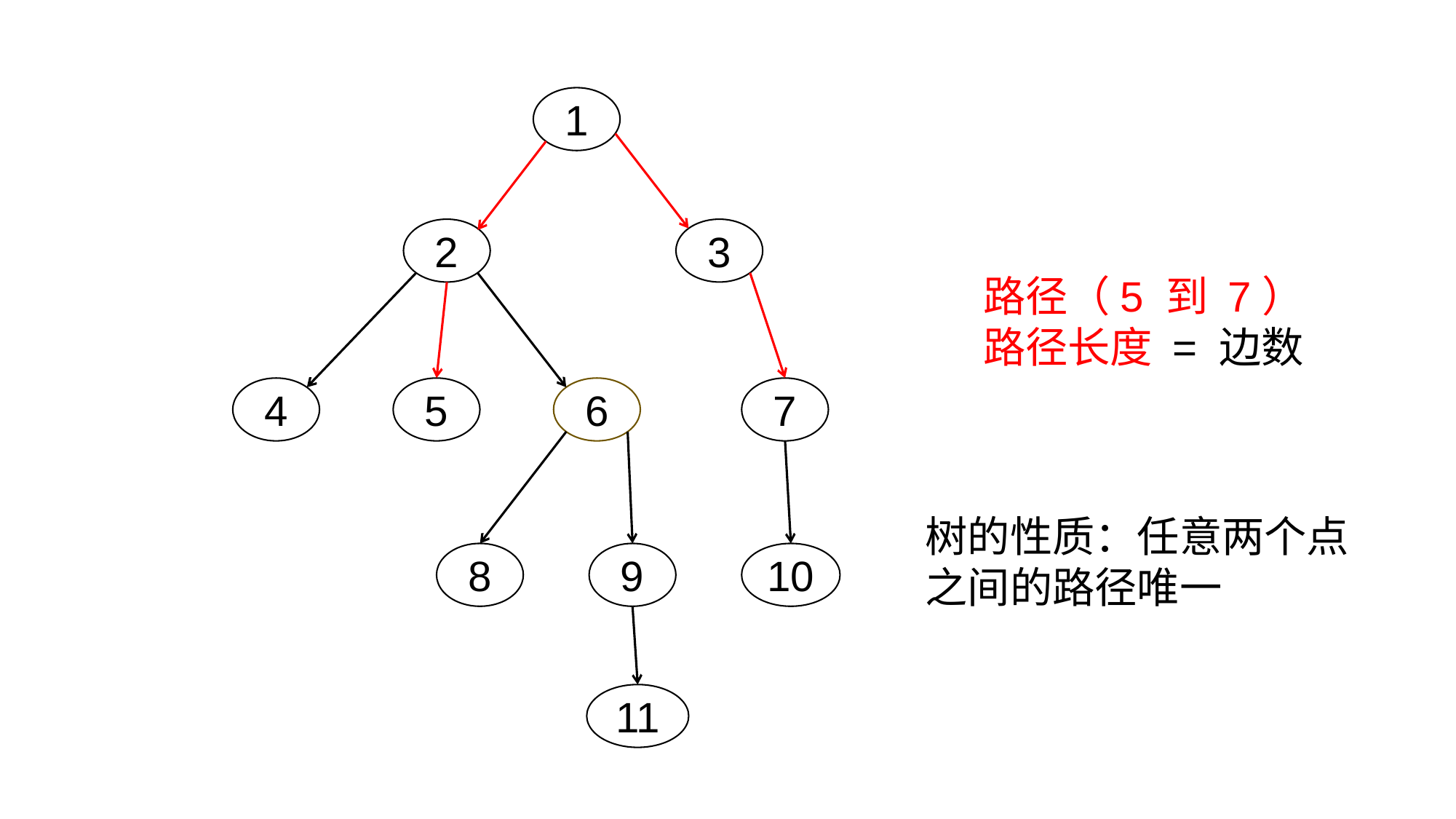

#
1
3
2
路径（5 到 7）
路径长度 = 边数
4
5
6
7
树的性质：任意两个点之间的路径唯一
8
9
10
11